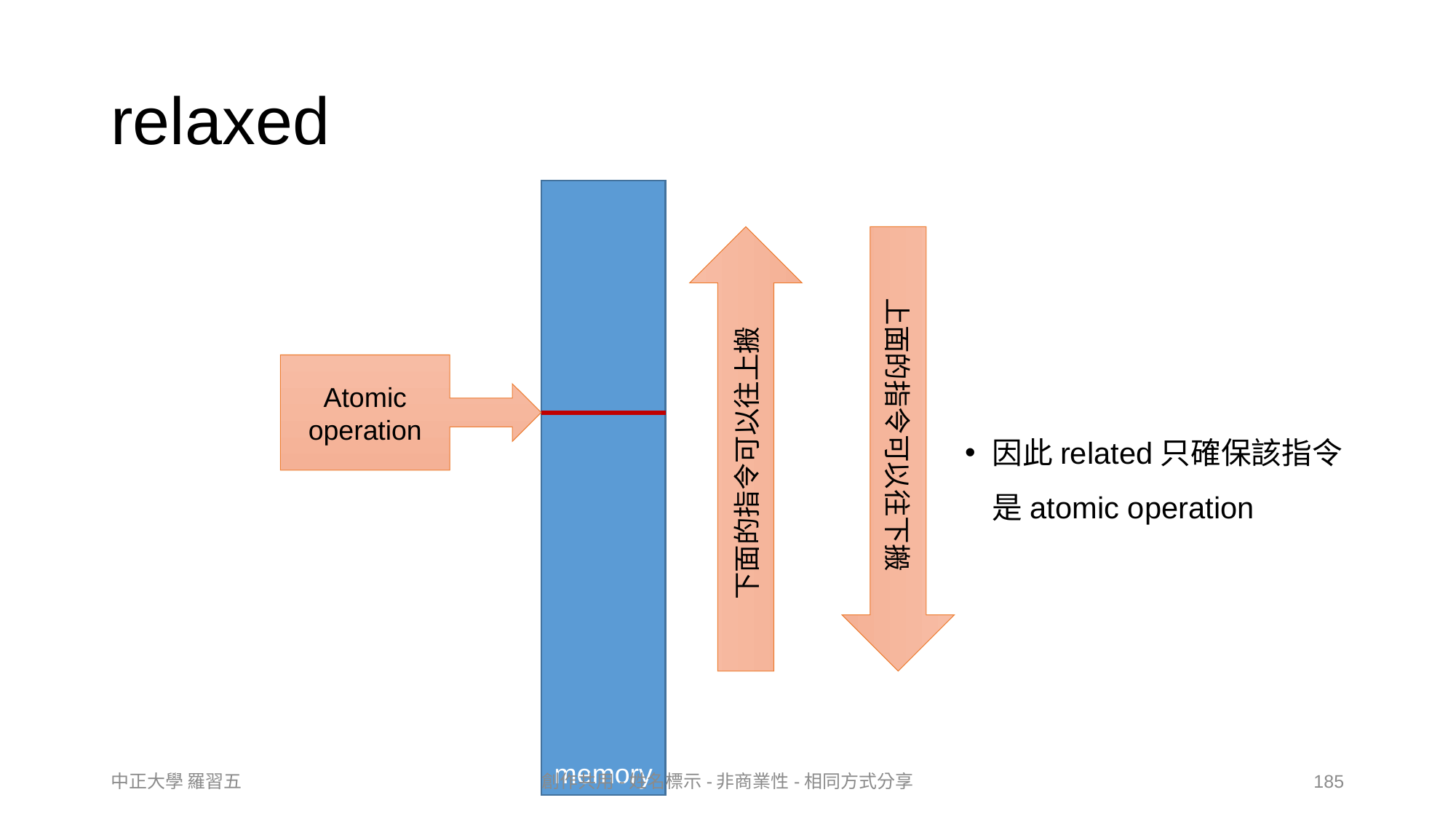

# relaxed
memory
因此related只確保該指令是atomic operation
Atomic operation
下面的指令可以往上搬
上面的指令可以往下搬
中正大學 羅習五
創作共用-姓名標示-非商業性-相同方式分享
185